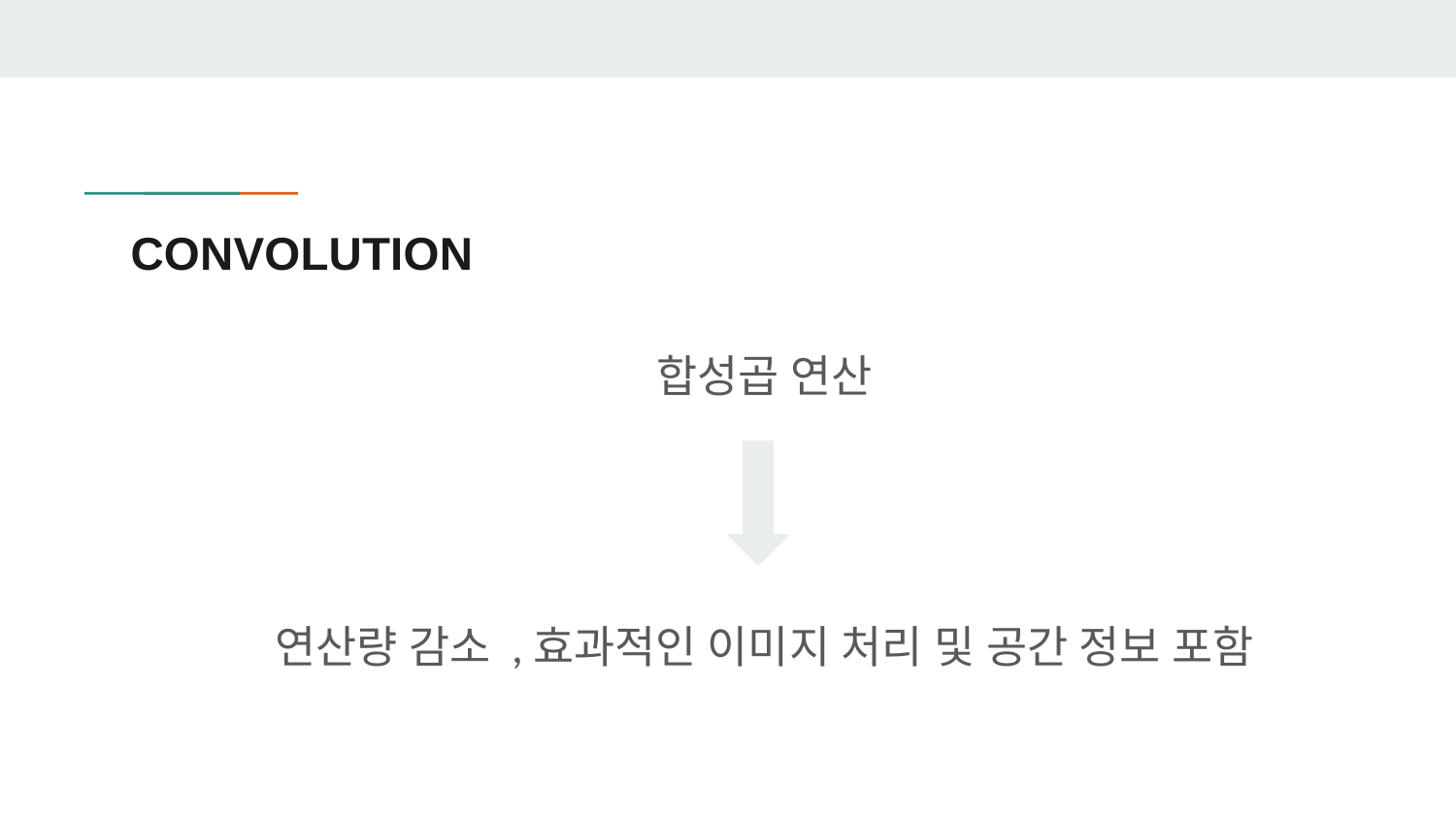

# CONVOLUTION
합성곱 연산

연산량 감소 ,효과적인 이미지 처리 및 공간 정보 포함